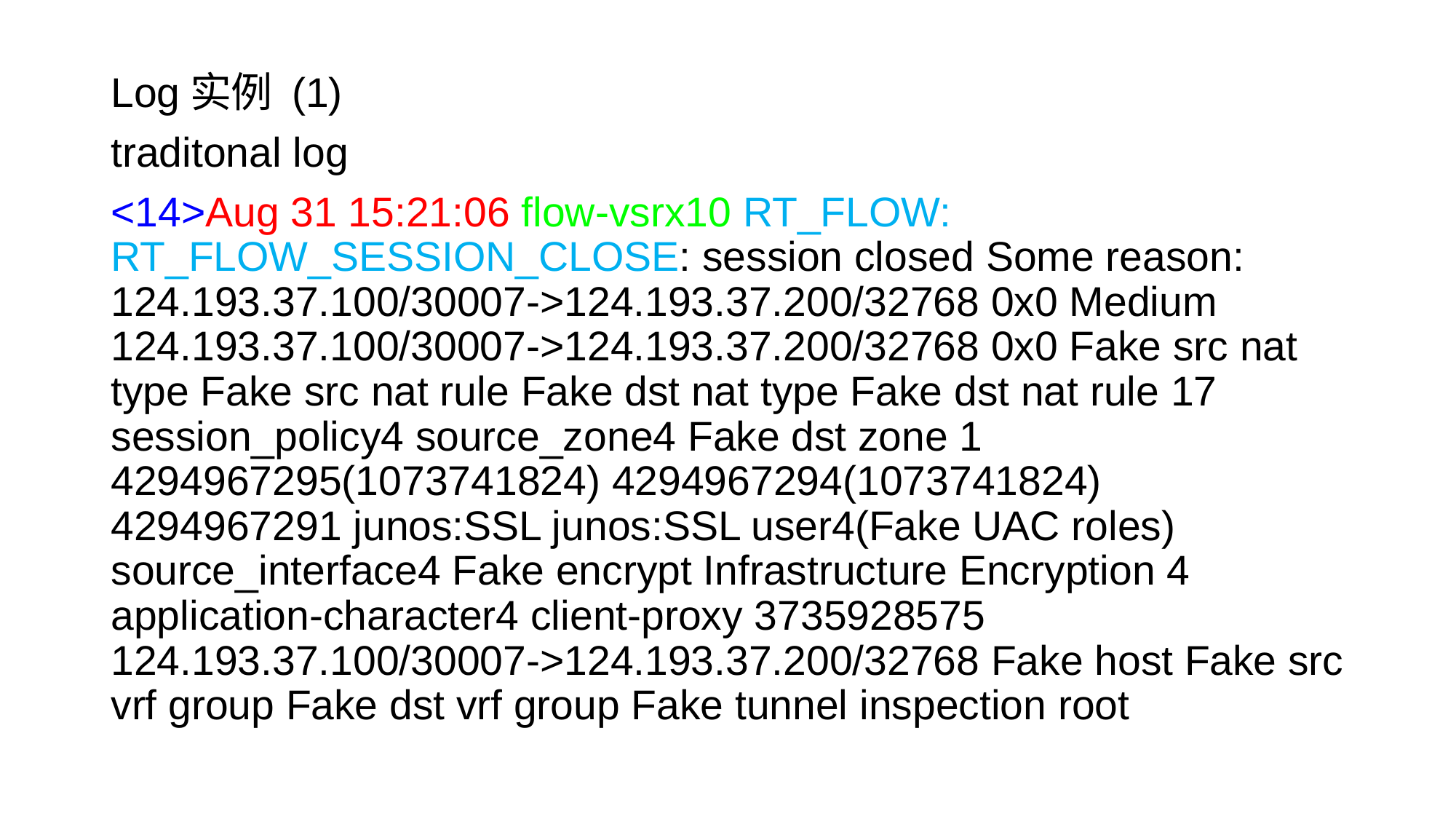

Log实例 (1)
traditonal log
<14>Aug 31 15:21:06 flow-vsrx10 RT_FLOW: RT_FLOW_SESSION_CLOSE: session closed Some reason: 124.193.37.100/30007->124.193.37.200/32768 0x0 Medium 124.193.37.100/30007->124.193.37.200/32768 0x0 Fake src nat type Fake src nat rule Fake dst nat type Fake dst nat rule 17 session_policy4 source_zone4 Fake dst zone 1 4294967295(1073741824) 4294967294(1073741824) 4294967291 junos:SSL junos:SSL user4(Fake UAC roles) source_interface4 Fake encrypt Infrastructure Encryption 4 application-character4 client-proxy 3735928575 124.193.37.100/30007->124.193.37.200/32768 Fake host Fake src vrf group Fake dst vrf group Fake tunnel inspection root